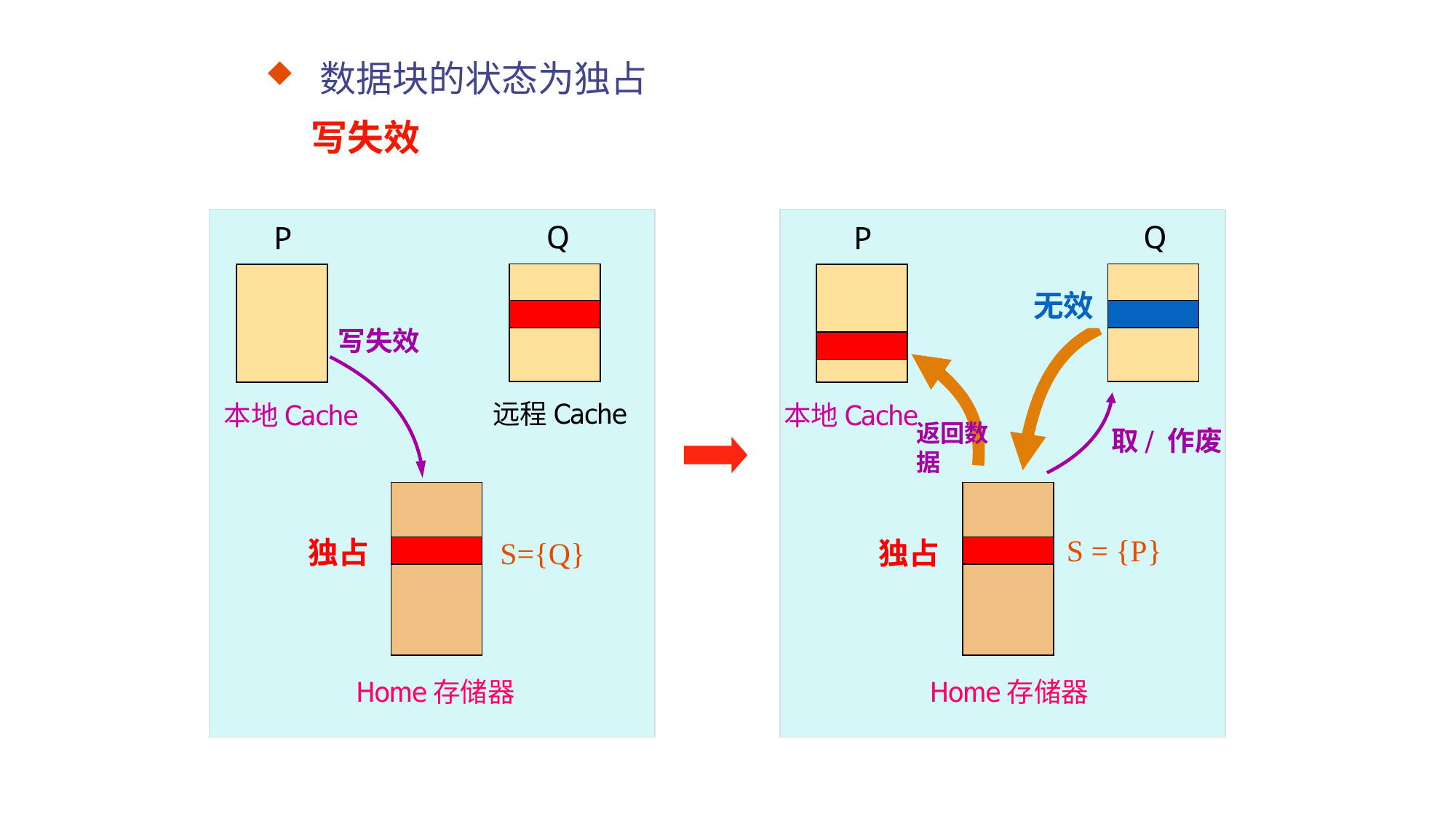

数据块的状态为独占
写失效

Q
P

独占

Home存储器
独占
本地Cache
Q
P

无效

写失效

取/作废
远程Cache
本地Cache
返回数据

S = {P}
独占
S={Q}

Home存储器